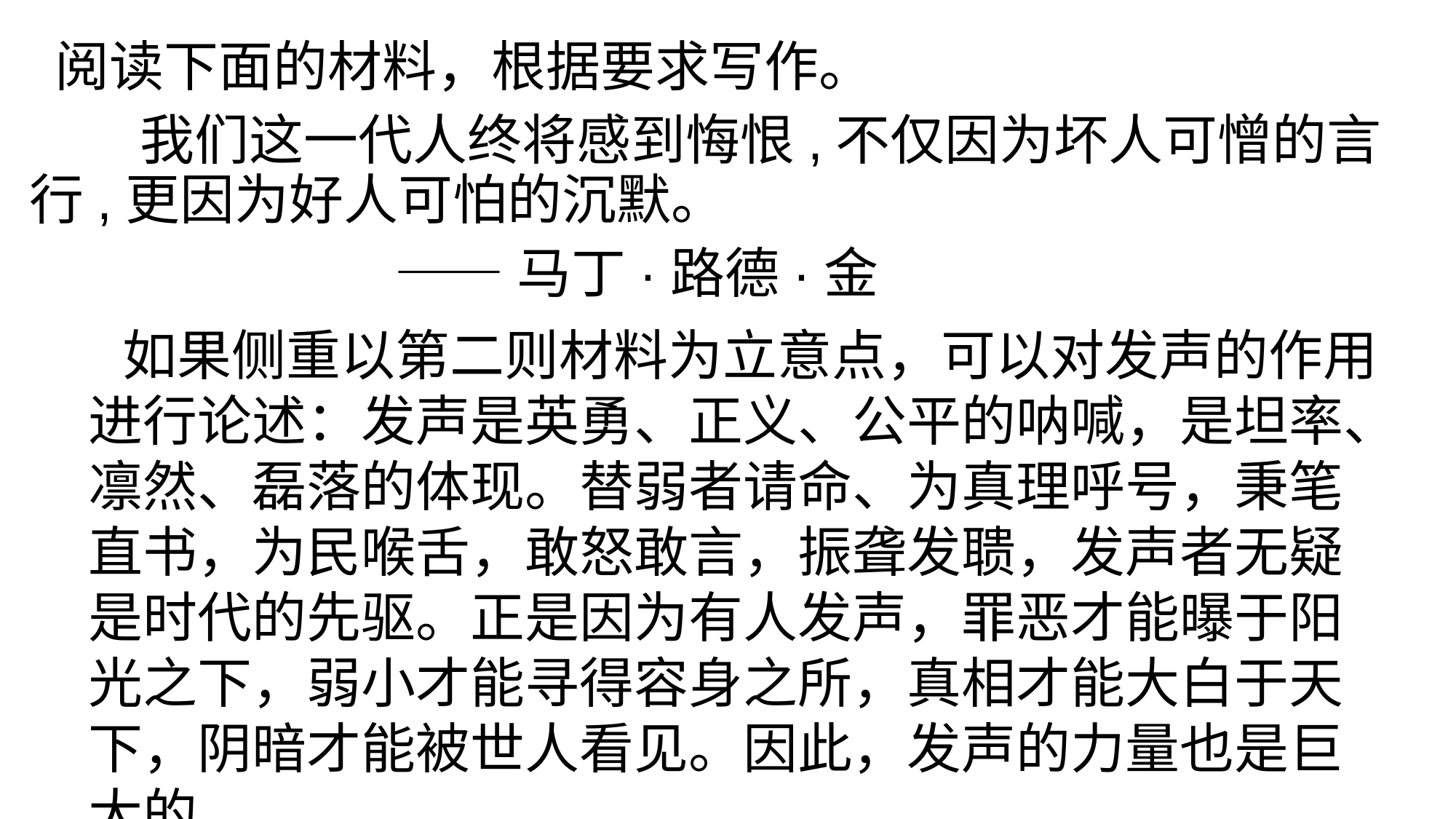

阅读下面的材料，根据要求写作。
        我们这一代人终将感到悔恨,不仅因为坏人可憎的言行,更因为好人可怕的沉默。
                              ——马丁·路德·金

如果侧重以第二则材料为立意点，可以对发声的作用进行论述：发声是英勇、正义、公平的呐喊，是坦率、凛然、磊落的体现。替弱者请命、为真理呼号，秉笔直书，为民喉舌，敢怒敢言，振聋发聩，发声者无疑是时代的先驱。正是因为有人发声，罪恶才能曝于阳光之下，弱小才能寻得容身之所，真相才能大白于天下，阴暗才能被世人看见。因此，发声的力量也是巨大的。